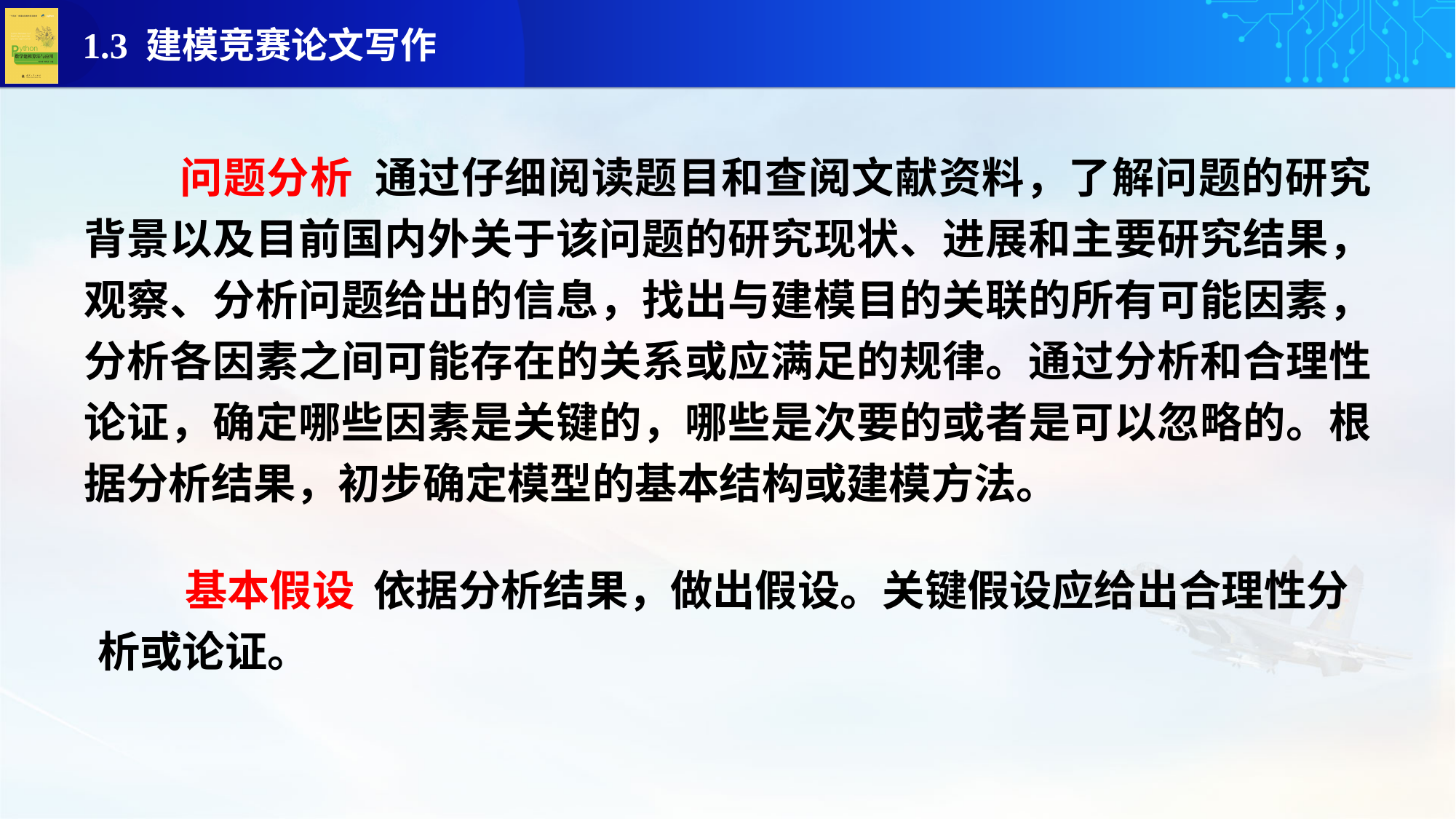

问题分析  通过仔细阅读题目和查阅文献资料，了解问题的研究背景以及目前国内外关于该问题的研究现状、进展和主要研究结果，观察、分析问题给出的信息，找出与建模目的关联的所有可能因素，分析各因素之间可能存在的关系或应满足的规律。通过分析和合理性论证，确定哪些因素是关键的，哪些是次要的或者是可以忽略的。根据分析结果，初步确定模型的基本结构或建模方法。

        基本假设  依据分析结果，做出假设。关键假设应给出合理性分析或论证。